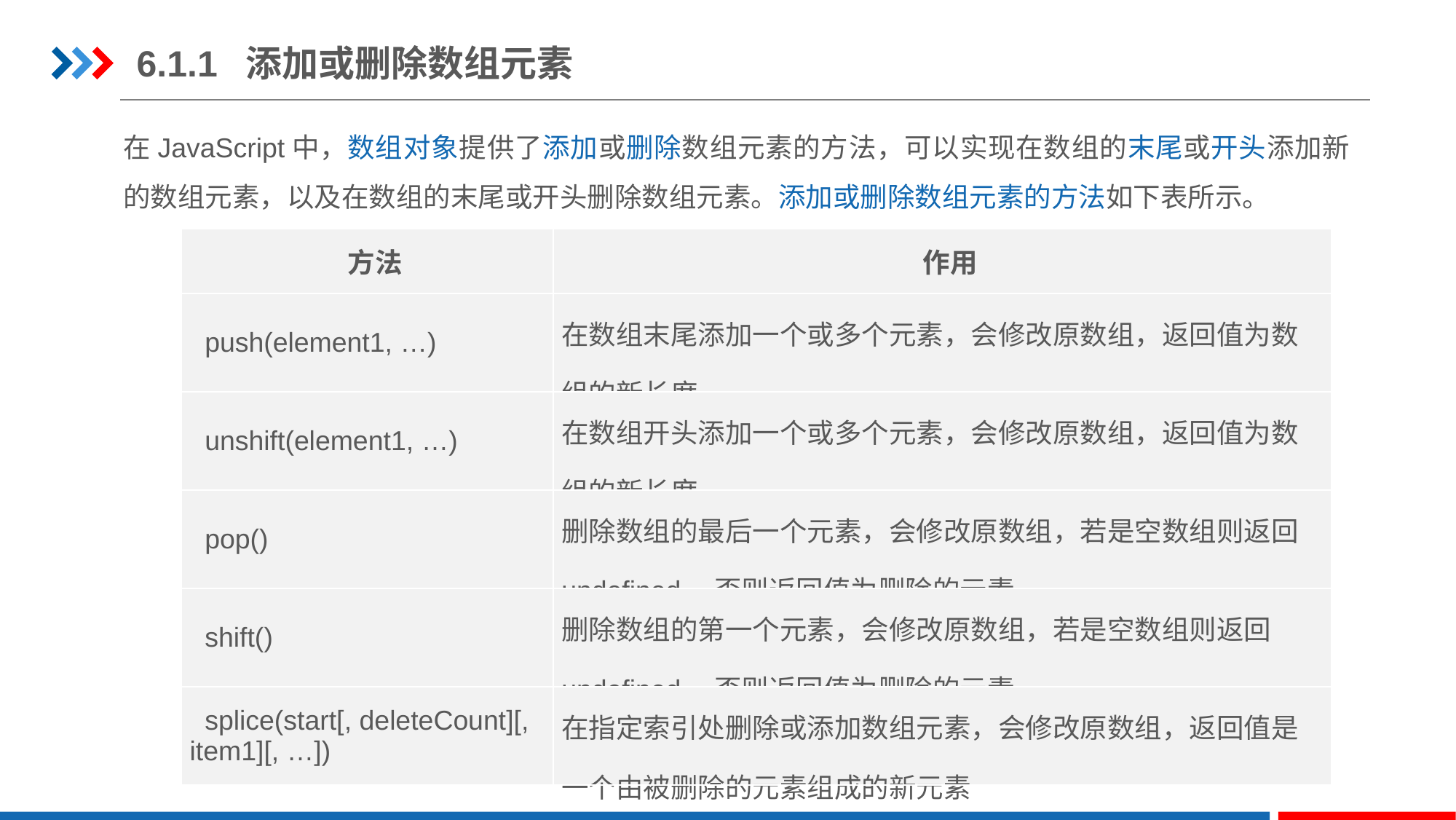

6.1.1	添加或删除数组元素
在JavaScript中，数组对象提供了添加或删除数组元素的方法，可以实现在数组的末尾或开头添加新的数组元素，以及在数组的末尾或开头删除数组元素。添加或删除数组元素的方法如下表所示。
| 方法 | 作用 |
| --- | --- |
| push(element1, …) | 在数组末尾添加一个或多个元素，会修改原数组，返回值为数组的新长度 |
| unshift(element1, …) | 在数组开头添加一个或多个元素，会修改原数组，返回值为数组的新长度 |
| pop() | 删除数组的最后一个元素，会修改原数组，若是空数组则返回undefined，否则返回值为删除的元素 |
| shift() | 删除数组的第一个元素，会修改原数组，若是空数组则返回undefined，否则返回值为删除的元素 |
| splice(start[, deleteCount][, item1][, …]) | 在指定索引处删除或添加数组元素，会修改原数组，返回值是一个由被删除的元素组成的新元素 |